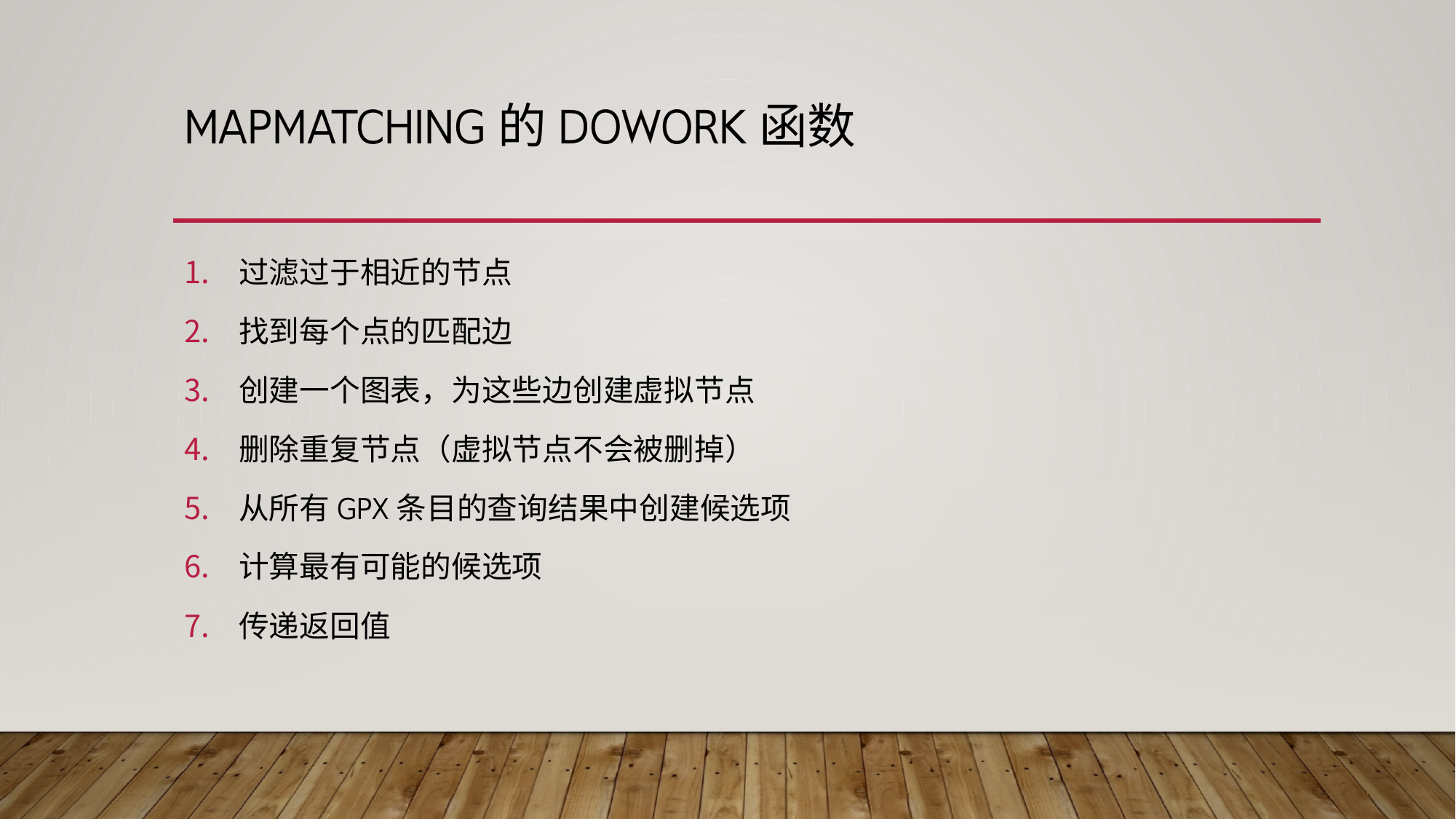

# Mapmatching的dowork函数
过滤过于相近的节点
找到每个点的匹配边
创建一个图表，为这些边创建虚拟节点
删除重复节点（虚拟节点不会被删掉）
从所有GPX条目的查询结果中创建候选项
计算最有可能的候选项
传递返回值